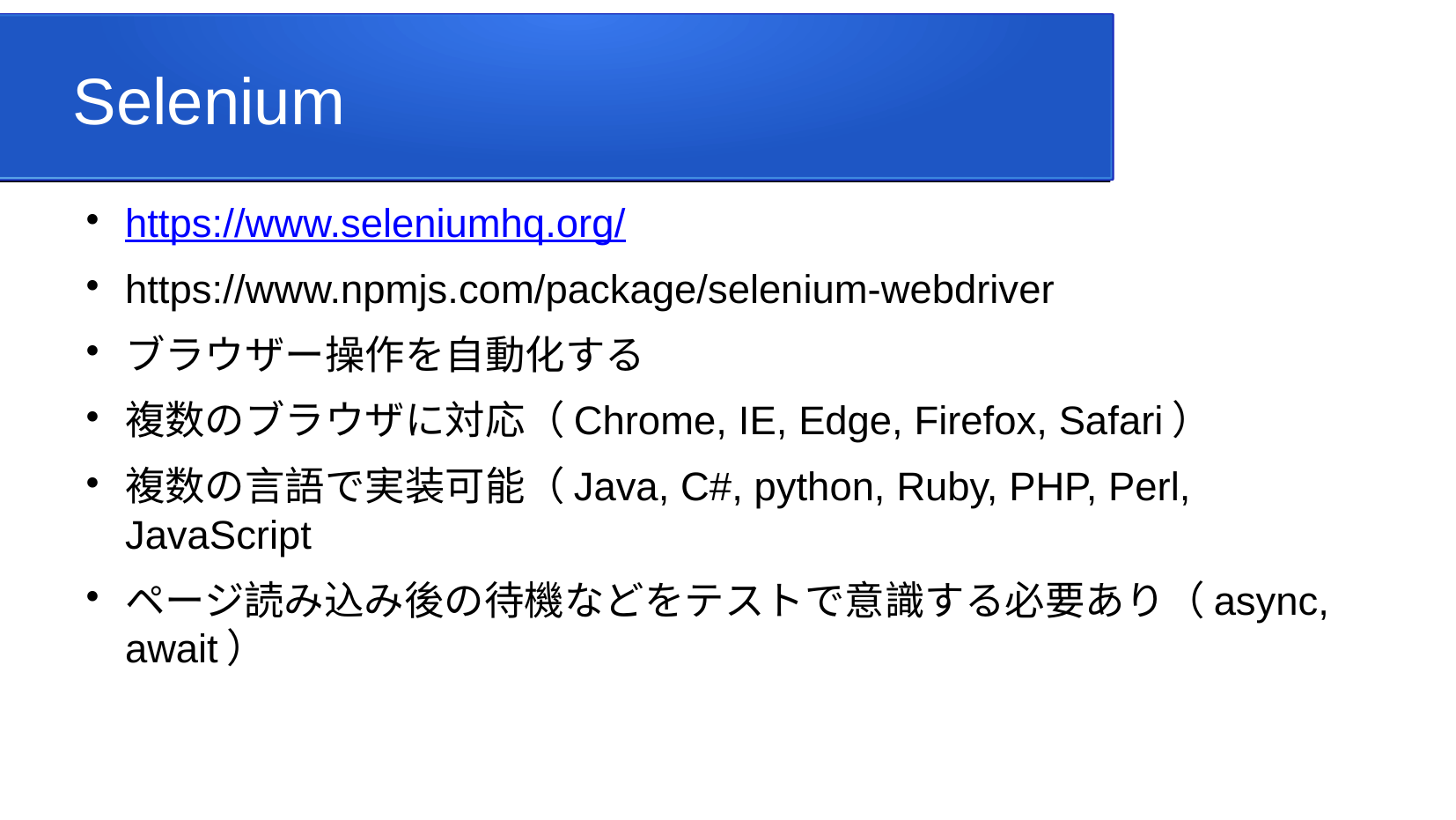

Selenium
https://www.seleniumhq.org/
https://www.npmjs.com/package/selenium-webdriver
ブラウザー操作を自動化する
複数のブラウザに対応（Chrome, IE, Edge, Firefox, Safari）
複数の言語で実装可能（Java, C#, python, Ruby, PHP, Perl, JavaScript
ページ読み込み後の待機などをテストで意識する必要あり（async, await）